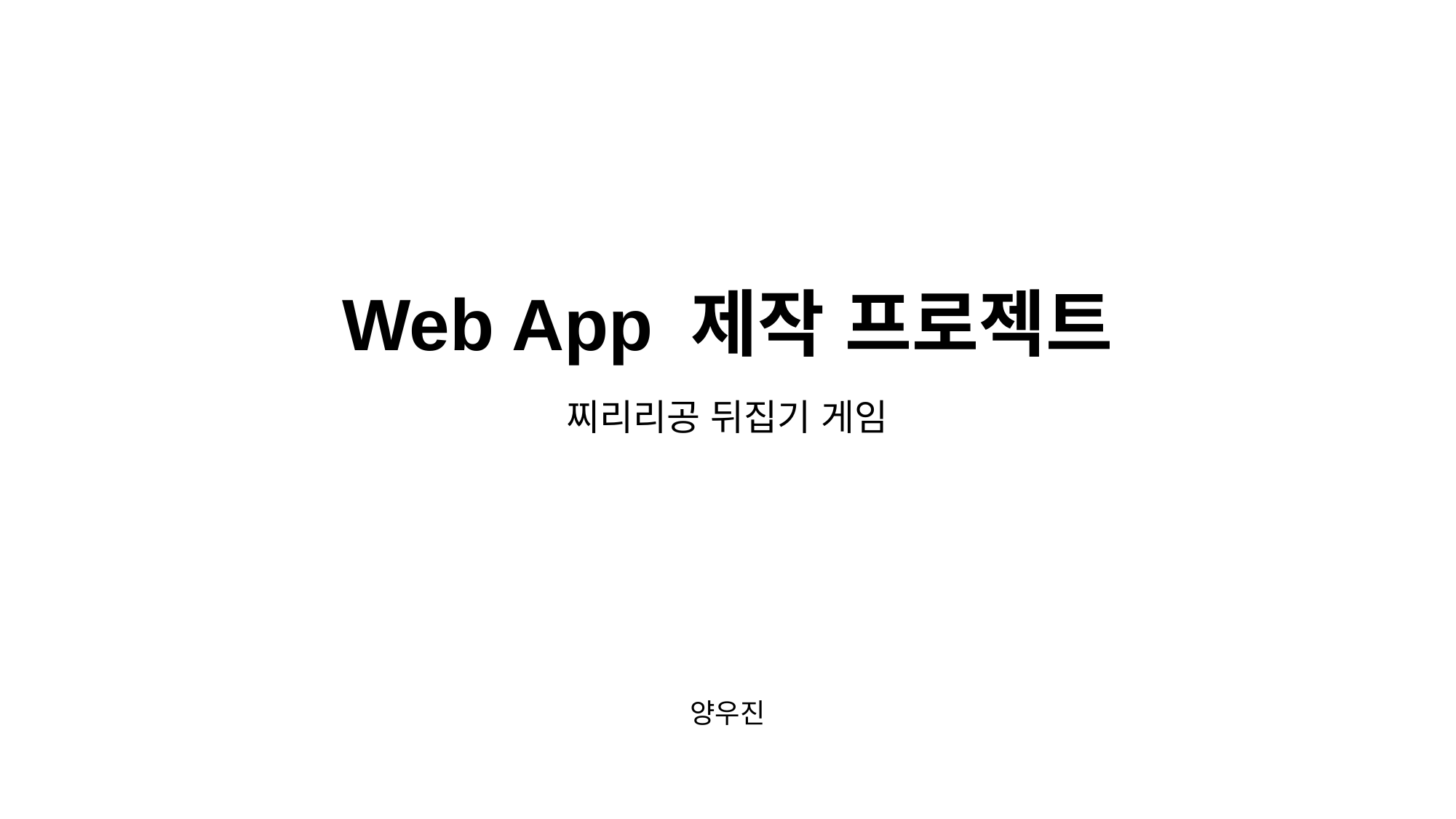

# Web App 제작 프로젝트
찌리리공 뒤집기 게임
양우진